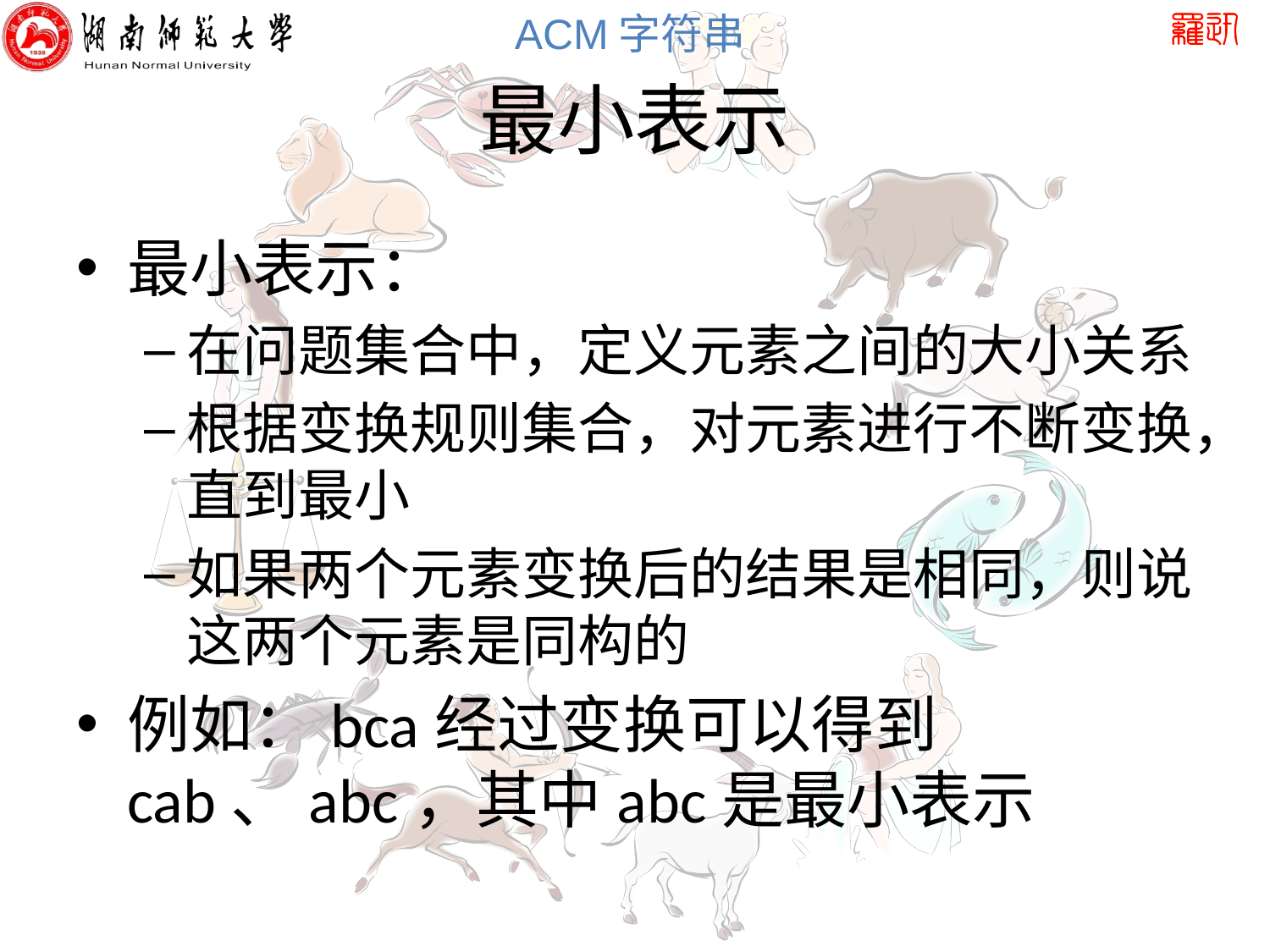

# 最小表示
最小表示：
在问题集合中，定义元素之间的大小关系
根据变换规则集合，对元素进行不断变换，直到最小
如果两个元素变换后的结果是相同，则说这两个元素是同构的
例如：bca经过变换可以得到cab、abc，其中abc是最小表示